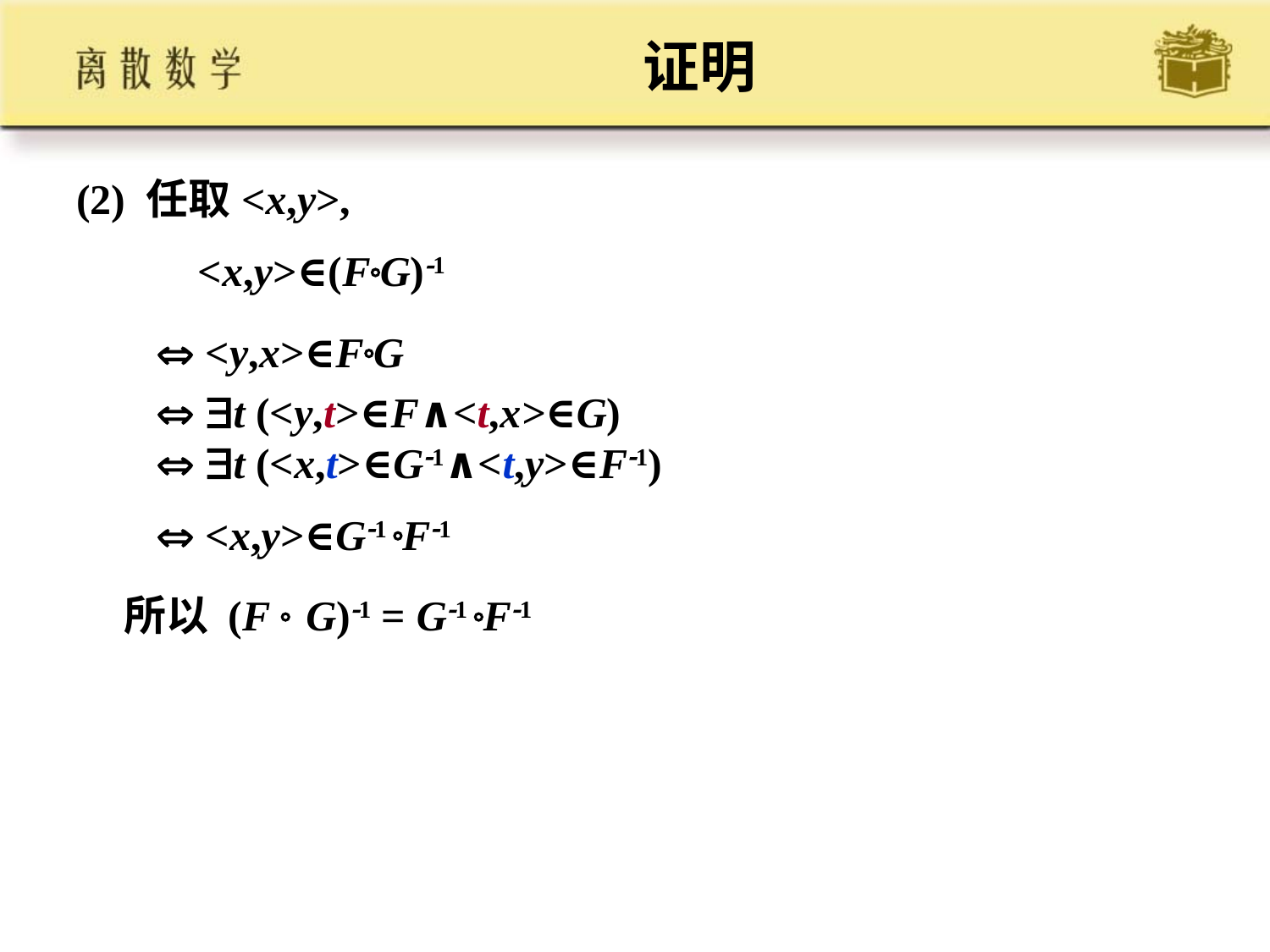

# 证明
(2) 任取<x,y>,
       <x,y>∈(F°G)−1
   ⇔ <y,x>∈F°G
   ⇔ ∃t (<y,t>∈F∧<t,x>∈G)
   ⇔ ∃t (<x,t>∈G−1∧<t,y>∈F−1)
   ⇔ <x,y>∈G−1 °F−1
所以 (F ° G)−1 = G−1 °F−1

22